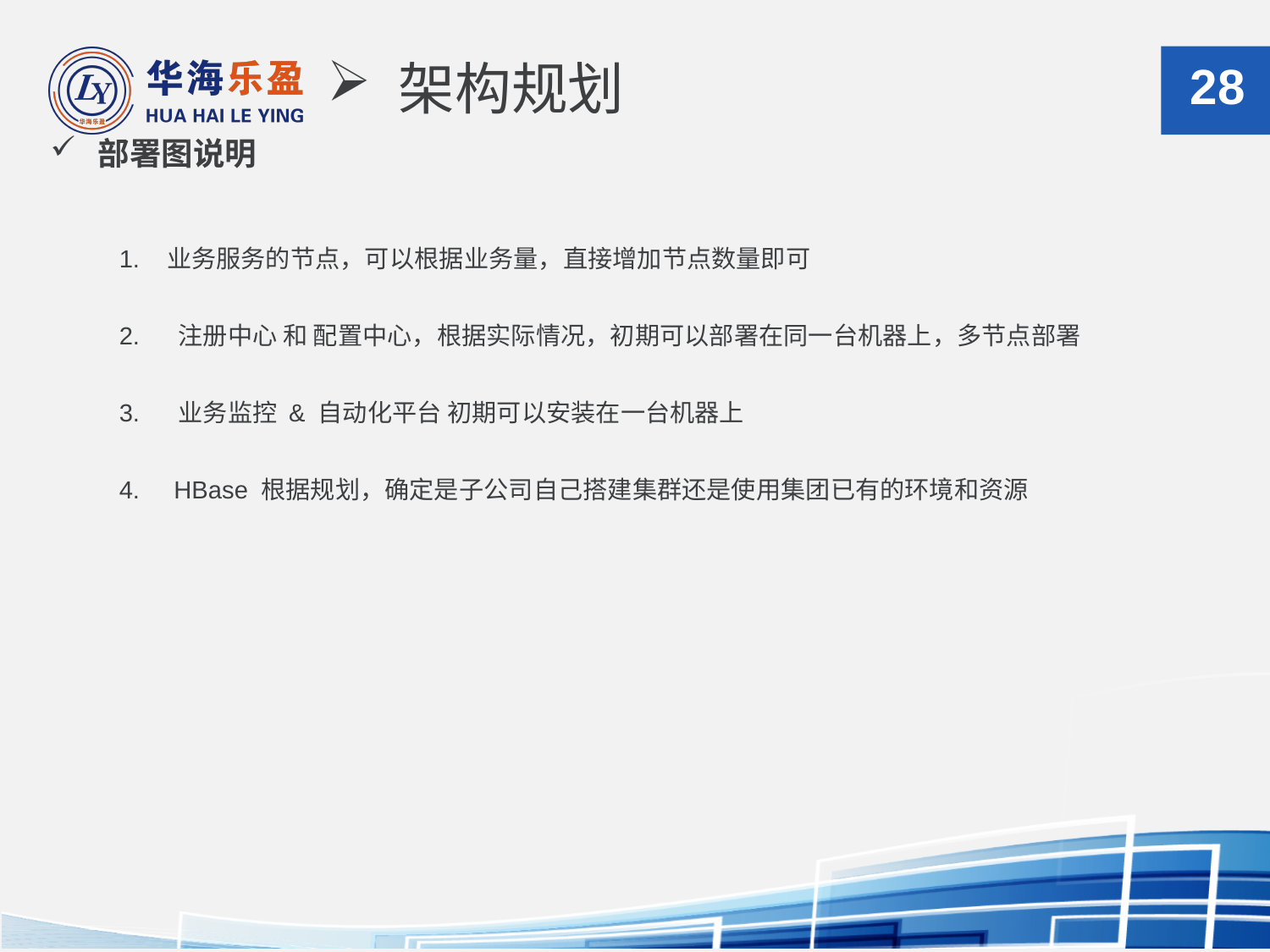

架构规划
28
# 部署图说明
业务服务的节点，可以根据业务量，直接增加节点数量即可

 注册中心 和 配置中心，根据实际情况，初期可以部署在同一台机器上，多节点部署

 业务监控 & 自动化平台 初期可以安装在一台机器上

 HBase 根据规划，确定是子公司自己搭建集群还是使用集团已有的环境和资源